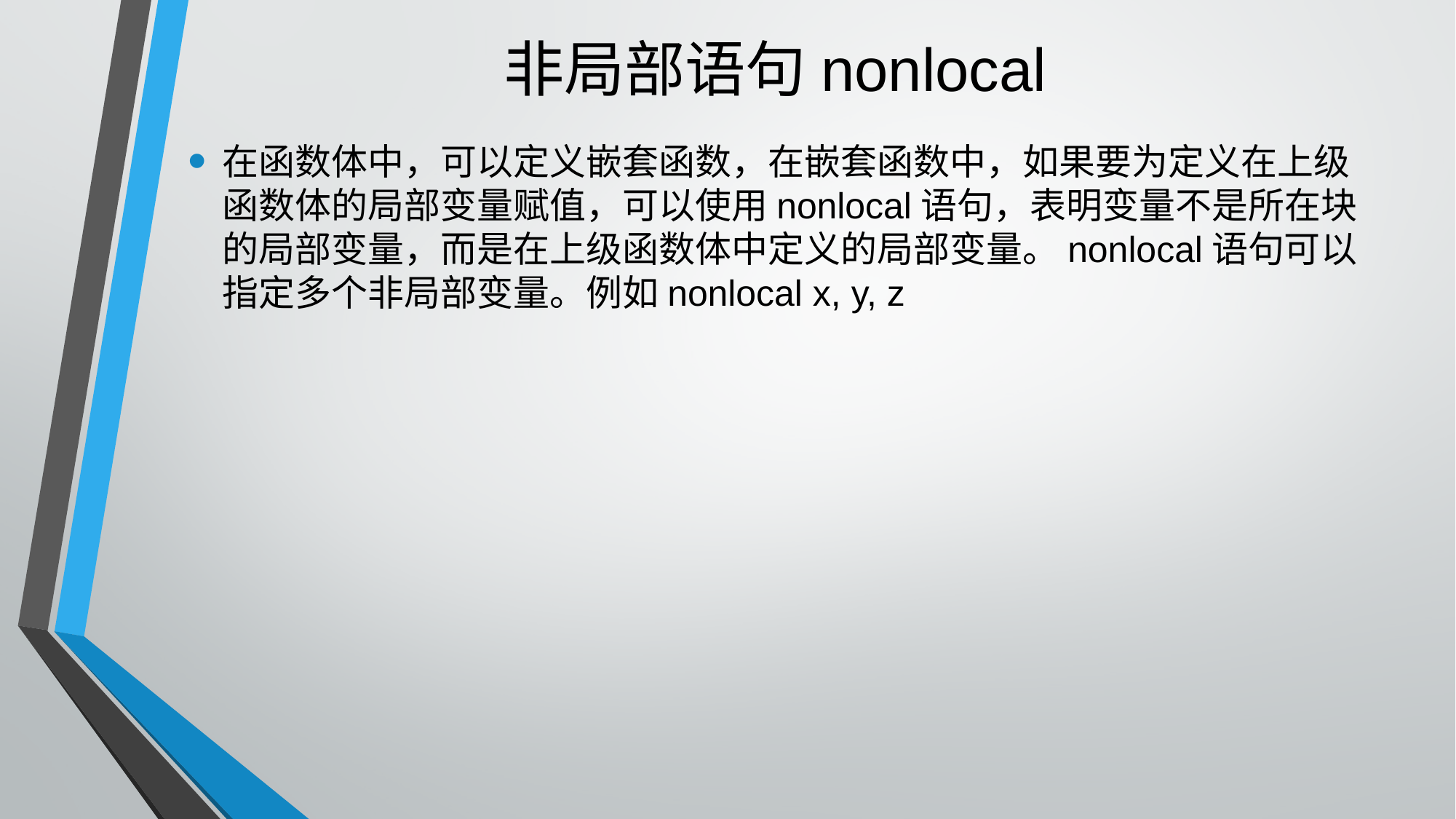

# 非局部语句nonlocal
在函数体中，可以定义嵌套函数，在嵌套函数中，如果要为定义在上级函数体的局部变量赋值，可以使用nonlocal语句，表明变量不是所在块的局部变量，而是在上级函数体中定义的局部变量。nonlocal语句可以指定多个非局部变量。例如nonlocal x, y, z